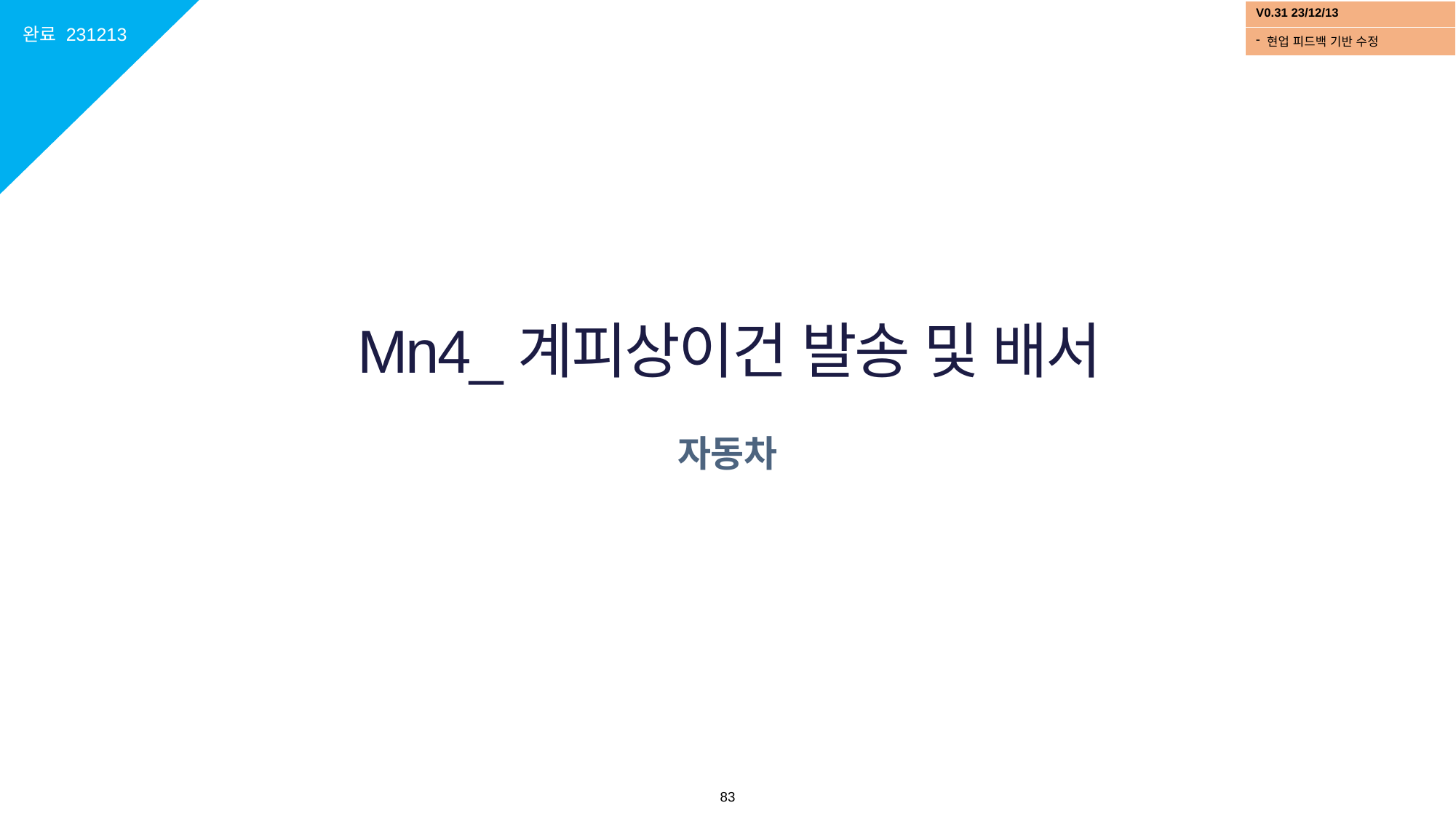

완료 231213
| V0.31 23/12/13 |
| --- |
| 현업 피드백 기반 수정 |
# Mn4_계피상이건 발송 및 배서
자동차